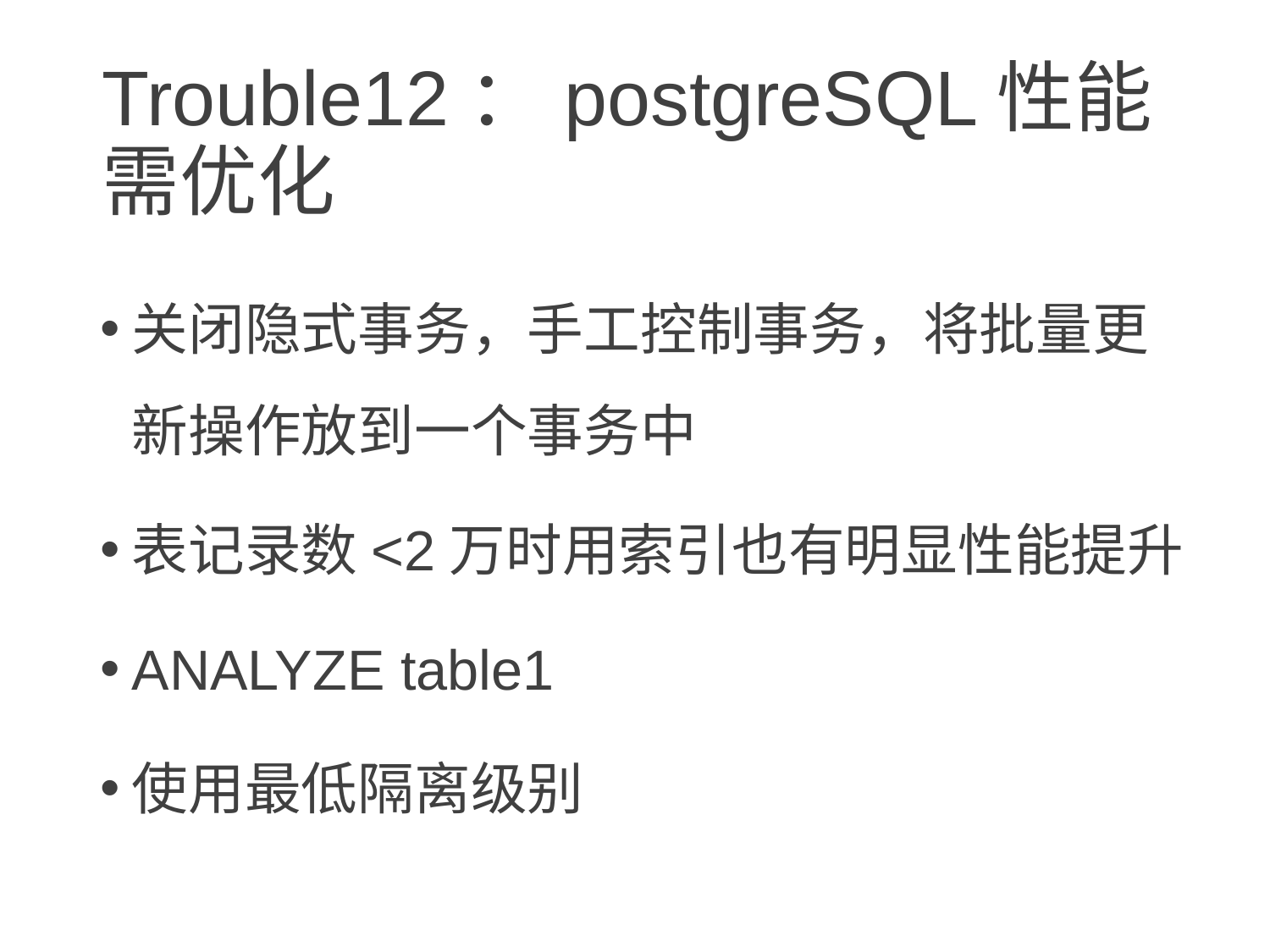

# Trouble12：postgreSQL性能需优化
关闭隐式事务，手工控制事务，将批量更新操作放到一个事务中
表记录数<2万时用索引也有明显性能提升
ANALYZE table1
使用最低隔离级别